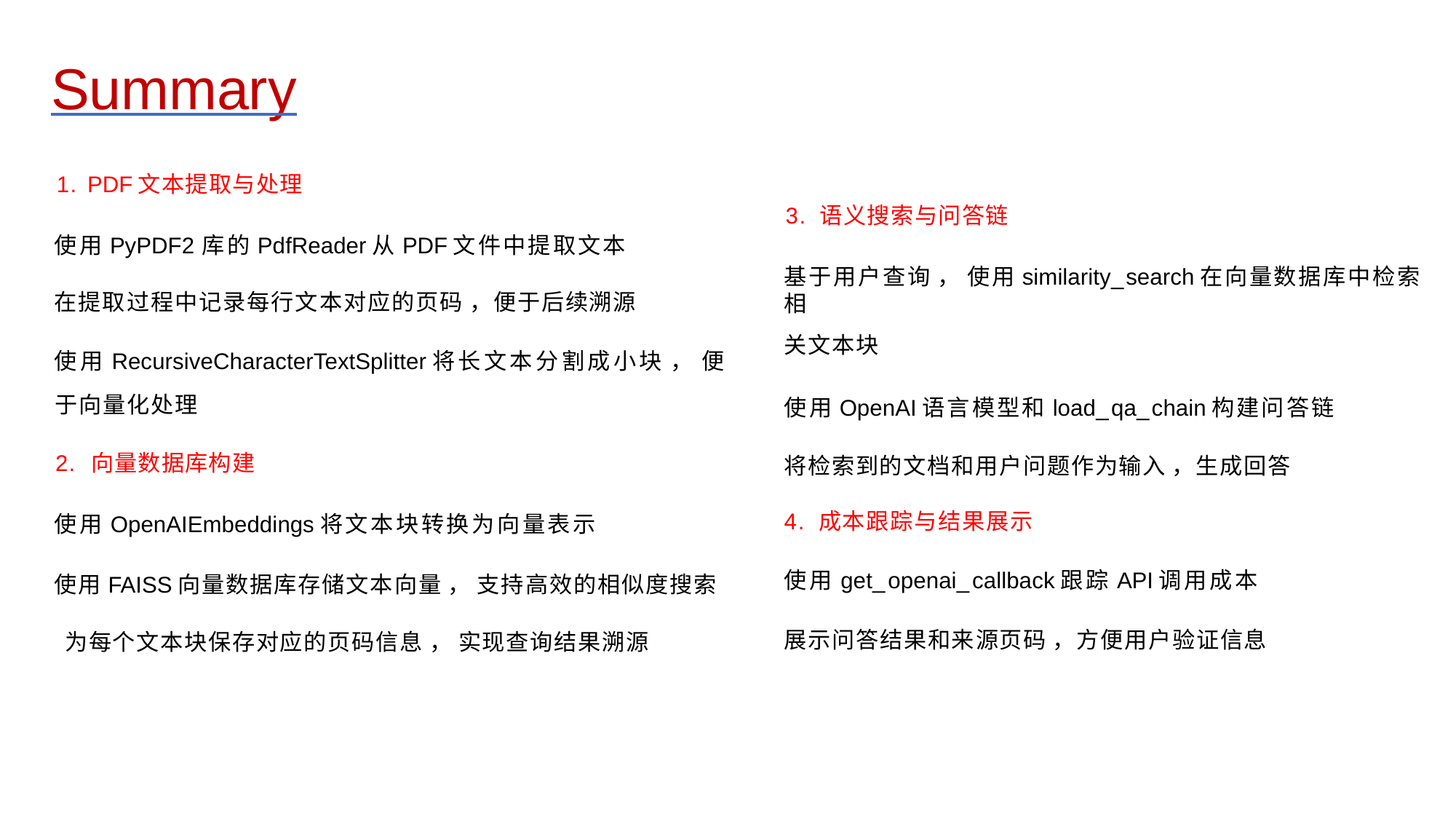

Summary

1. PDF文本提取与处理

使用PyPDF2库的PdfReader从PDF文件中提取文本

在提取过程中记录每行文本对应的页码 ，便于后续溯源

使用RecursiveCharacterTextSplitter将长文本分割成小块 ， 便
于向量化处理

2. 向量数据库构建

使用OpenAIEmbeddings将文本块转换为向量表示
使用FAISS向量数据库存储文本向量 ， 支持高效的相似度搜索      为每个文本块保存对应的页码信息 ， 实现查询结果溯源

3. 语义搜索与问答链

基于用户查询 ， 使用similarity_search在向量数据库中检索相
关文本块
使用OpenAI语言模型和load_qa_chain构建问答链                  将检索到的文档和用户问题作为输入 ，生成回答

4. 成本跟踪与结果展示

使用get_openai_callback跟踪API调用成本
展示问答结果和来源页码 ，方便用户验证信息